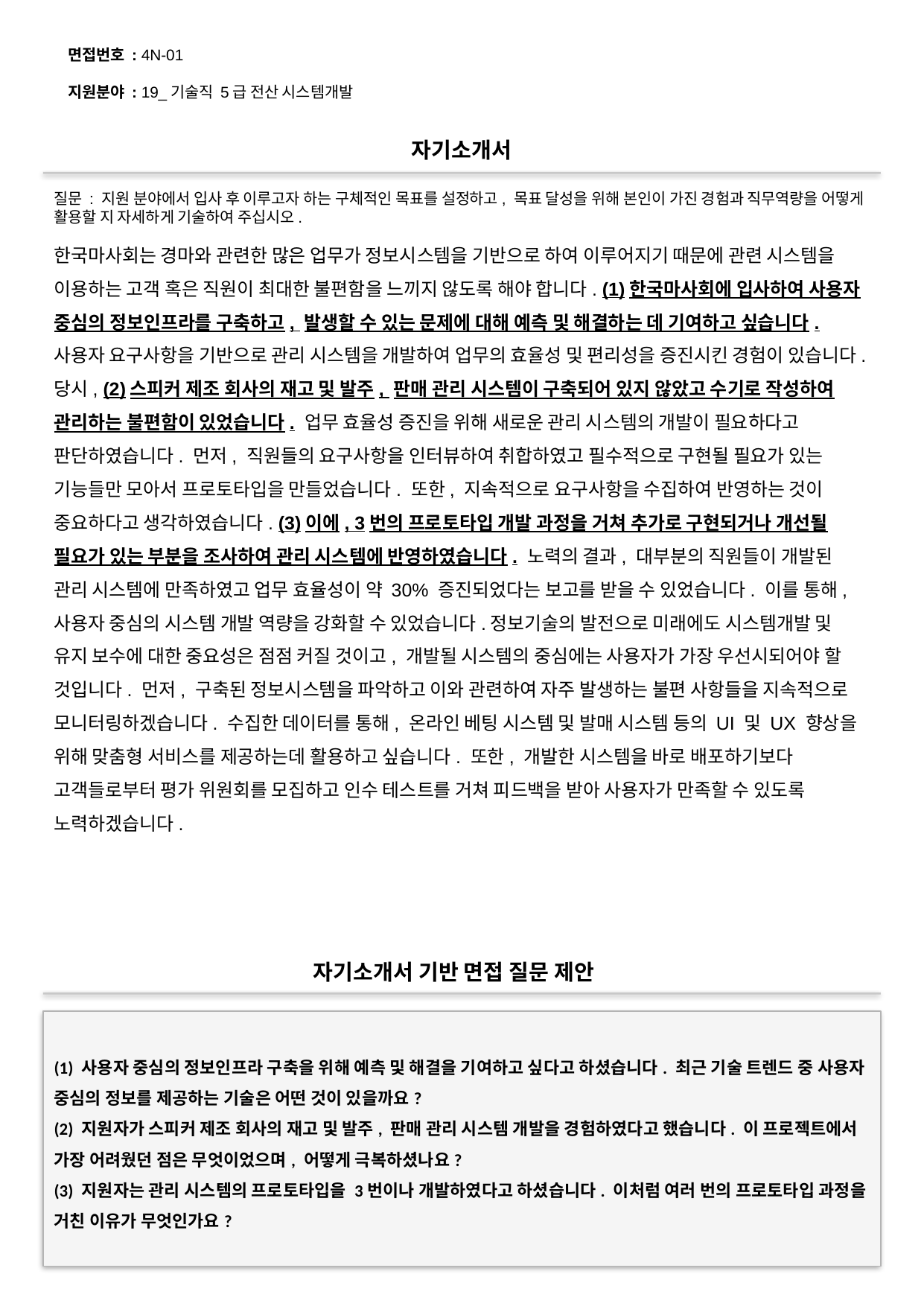

면접번호 : 4N-01

지원분야 : 19_기술직 5급 전산 시스템개발
#

자기소개서

질문 : 지원 분야에서 입사 후 이루고자 하는 구체적인 목표를 설정하고, 목표 달성을 위해 본인이 가진 경험과 직무역량을 어떻게 활용할 지 자세하게 기술하여 주십시오.

한국마사회는 경마와 관련한 많은 업무가 정보시스템을 기반으로 하여 이루어지기 때문에 관련 시스템을 이용하는 고객 혹은 직원이 최대한 불편함을 느끼지 않도록 해야 합니다. (1)한국마사회에 입사하여 사용자 중심의 정보인프라를 구축하고, 발생할 수 있는 문제에 대해 예측 및 해결하는 데 기여하고 싶습니다.사용자 요구사항을 기반으로 관리 시스템을 개발하여 업무의 효율성 및 편리성을 증진시킨 경험이 있습니다. 당시, (2)스피커 제조 회사의 재고 및 발주, 판매 관리 시스템이 구축되어 있지 않았고 수기로 작성하여 관리하는 불편함이 있었습니다. 업무 효율성 증진을 위해 새로운 관리 시스템의 개발이 필요하다고 판단하였습니다. 먼저, 직원들의 요구사항을 인터뷰하여 취합하였고 필수적으로 구현될 필요가 있는 기능들만 모아서 프로토타입을 만들었습니다. 또한, 지속적으로 요구사항을 수집하여 반영하는 것이 중요하다고 생각하였습니다. (3)이에, 3번의 프로토타입 개발 과정을 거쳐 추가로 구현되거나 개선될 필요가 있는 부분을 조사하여 관리 시스템에 반영하였습니다. 노력의 결과, 대부분의 직원들이 개발된 관리 시스템에 만족하였고 업무 효율성이 약 30% 증진되었다는 보고를 받을 수 있었습니다. 이를 통해, 사용자 중심의 시스템 개발 역량을 강화할 수 있었습니다.정보기술의 발전으로 미래에도 시스템개발 및 유지 보수에 대한 중요성은 점점 커질 것이고, 개발될 시스템의 중심에는 사용자가 가장 우선시되어야 할 것입니다. 먼저, 구축된 정보시스템을 파악하고 이와 관련하여 자주 발생하는 불편 사항들을 지속적으로 모니터링하겠습니다. 수집한 데이터를 통해, 온라인 베팅 시스템 및 발매 시스템 등의 UI 및 UX 향상을 위해 맞춤형 서비스를 제공하는데 활용하고 싶습니다. 또한, 개발한 시스템을 바로 배포하기보다 고객들로부터 평가 위원회를 모집하고 인수 테스트를 거쳐 피드백을 받아 사용자가 만족할 수 있도록 노력하겠습니다.

자기소개서 기반 면접 질문 제안

(1) 사용자 중심의 정보인프라 구축을 위해 예측 및 해결을 기여하고 싶다고 하셨습니다. 최근 기술 트렌드 중 사용자 중심의 정보를 제공하는 기술은 어떤 것이 있을까요?
(2) 지원자가 스피커 제조 회사의 재고 및 발주, 판매 관리 시스템 개발을 경험하였다고 했습니다. 이 프로젝트에서 가장 어려웠던 점은 무엇이었으며, 어떻게 극복하셨나요?
(3) 지원자는 관리 시스템의 프로토타입을 3번이나 개발하였다고 하셨습니다. 이처럼 여러 번의 프로토타입 과정을 거친 이유가 무엇인가요?